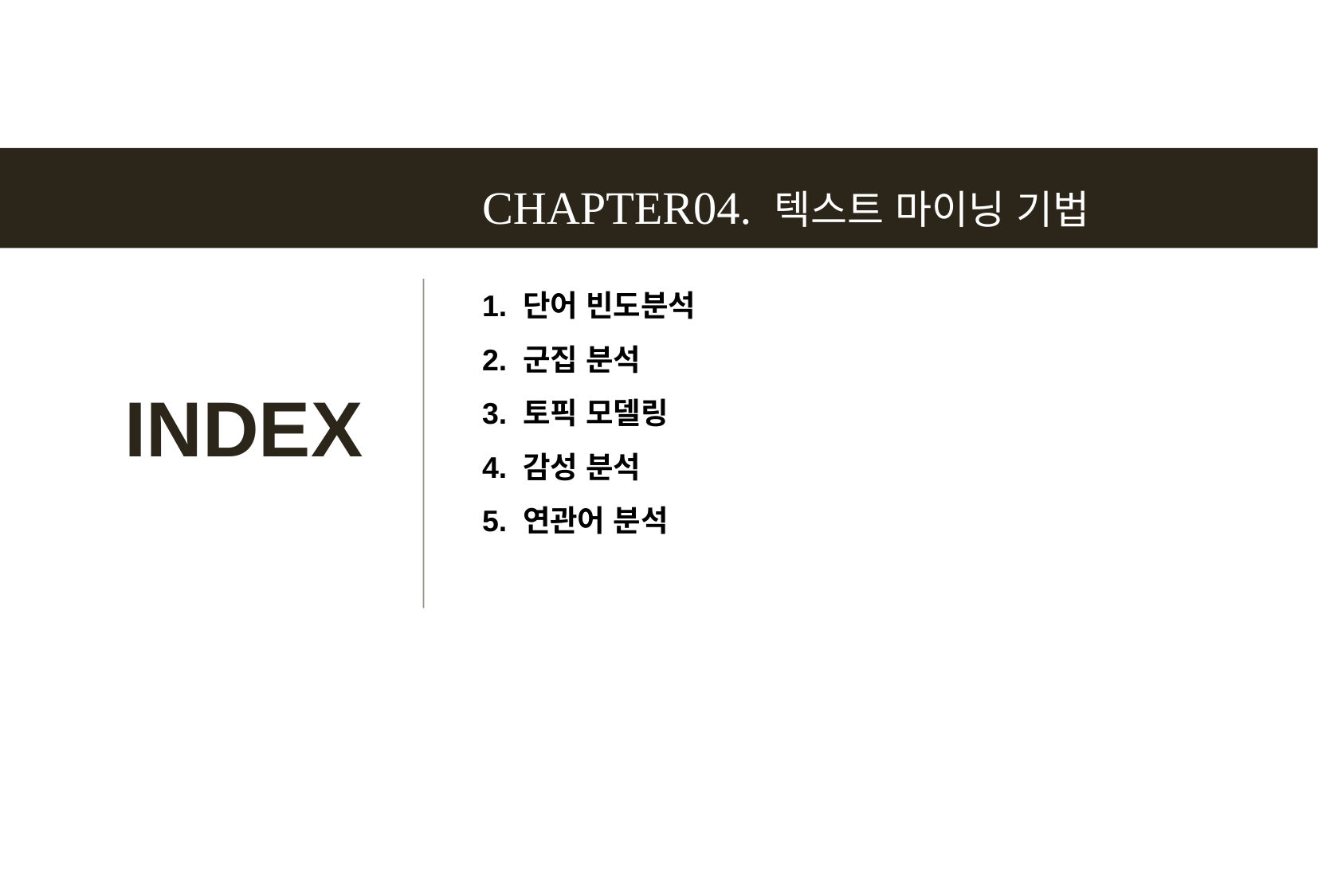

CHAPTER04. 텍스트 마이닝 기법

1. 단어 빈도분석
2. 군집 분석
3. 토픽 모델링
4. 감성 분석
5. 연관어 분석
INDEX